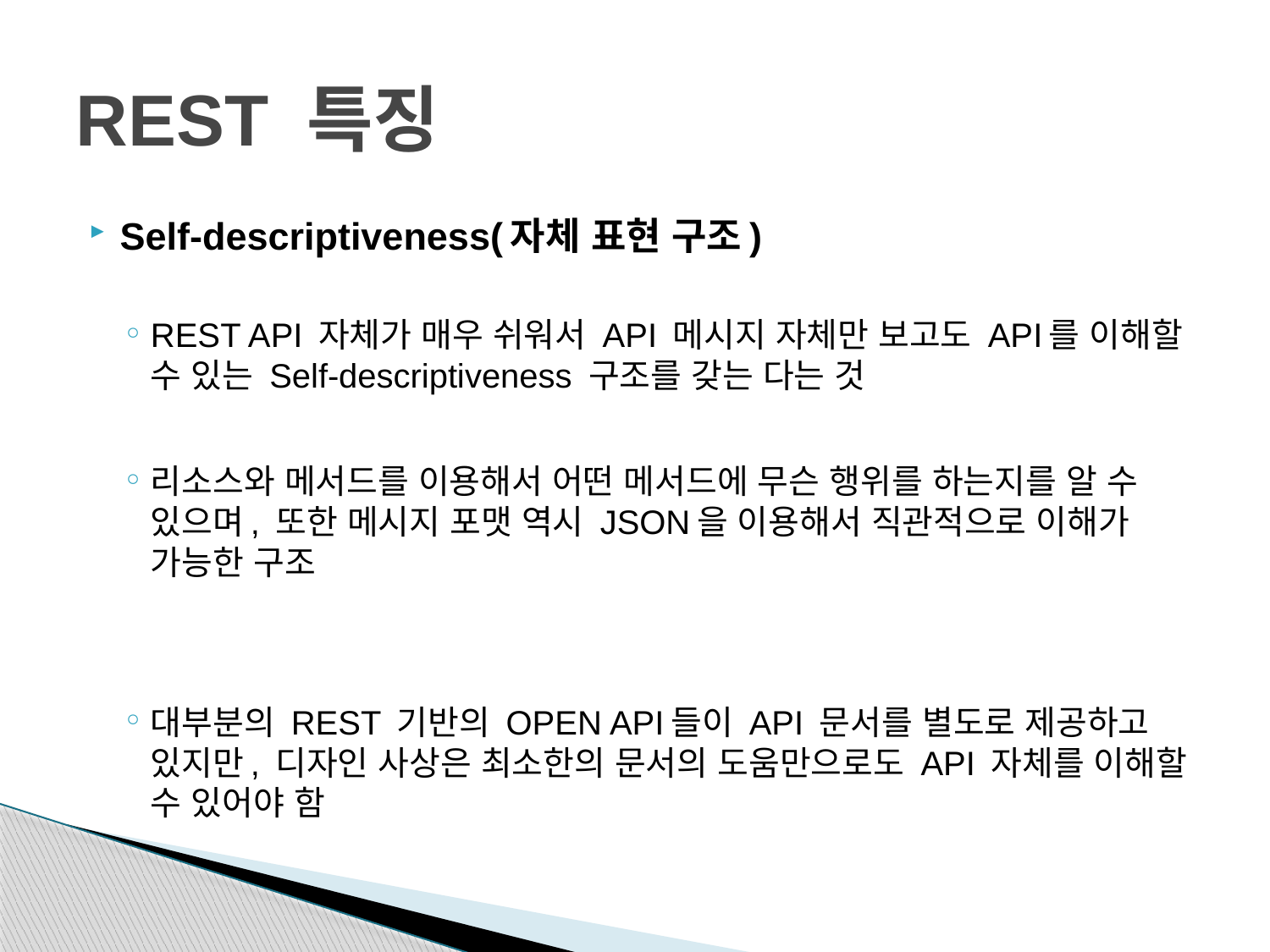

# REST 특징
Self-descriptiveness(자체 표현 구조)

REST API 자체가 매우 쉬워서 API 메시지 자체만 보고도 API를 이해할 수 있는 Self-descriptiveness 구조를 갖는 다는 것

리소스와 메서드를 이용해서 어떤 메서드에 무슨 행위를 하는지를 알 수 있으며, 또한 메시지 포맷 역시 JSON을 이용해서 직관적으로 이해가 가능한 구조

대부분의 REST 기반의 OPEN API들이 API 문서를 별도로 제공하고 있지만, 디자인 사상은 최소한의 문서의 도움만으로도 API 자체를 이해할 수 있어야 함